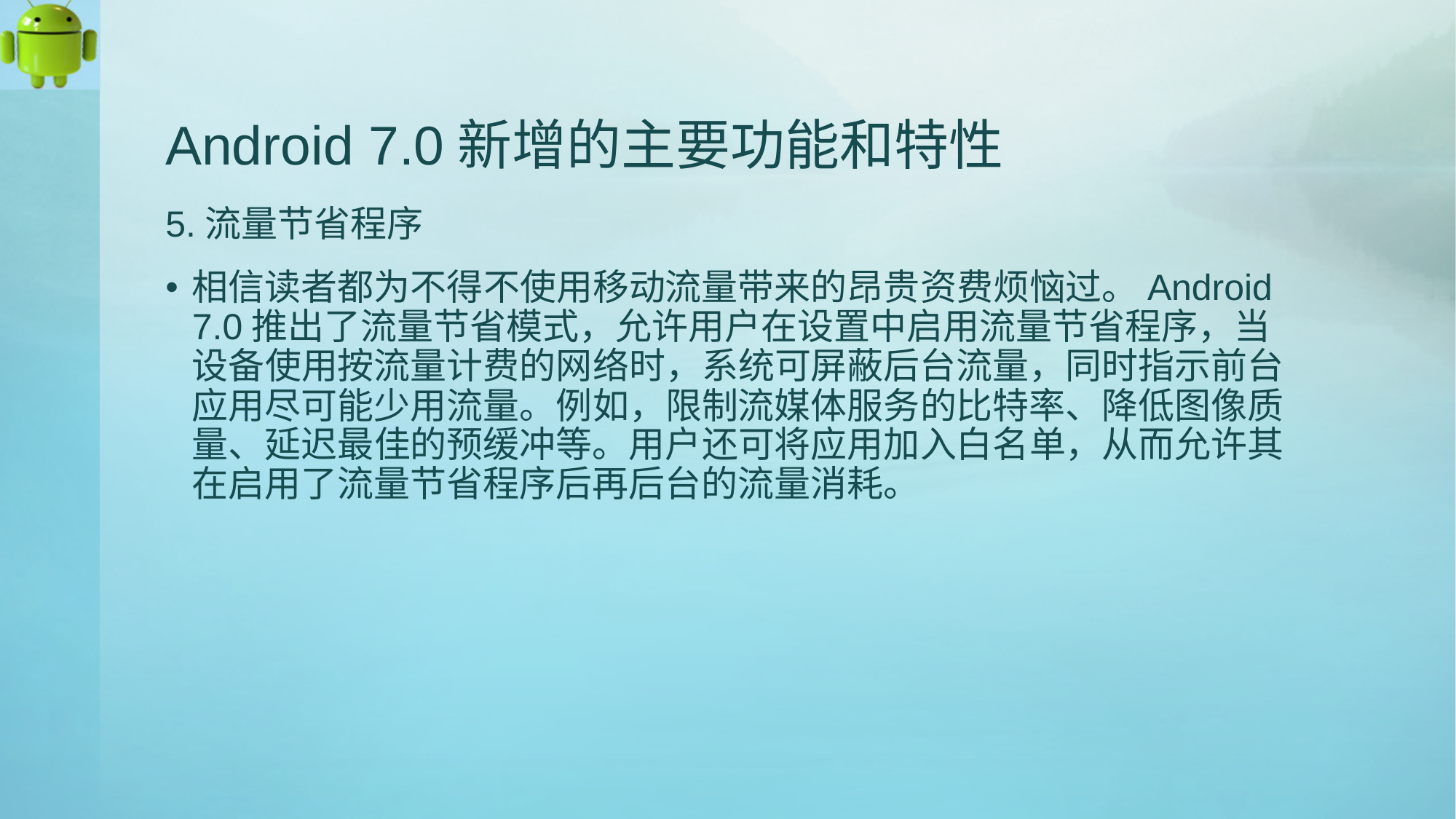

# Android 7.0新增的主要功能和特性
5.流量节省程序
相信读者都为不得不使用移动流量带来的昂贵资费烦恼过。Android 7.0推出了流量节省模式，允许用户在设置中启用流量节省程序，当设备使用按流量计费的网络时，系统可屏蔽后台流量，同时指示前台应用尽可能少用流量。例如，限制流媒体服务的比特率、降低图像质量、延迟最佳的预缓冲等。用户还可将应用加入白名单，从而允许其在启用了流量节省程序后再后台的流量消耗。